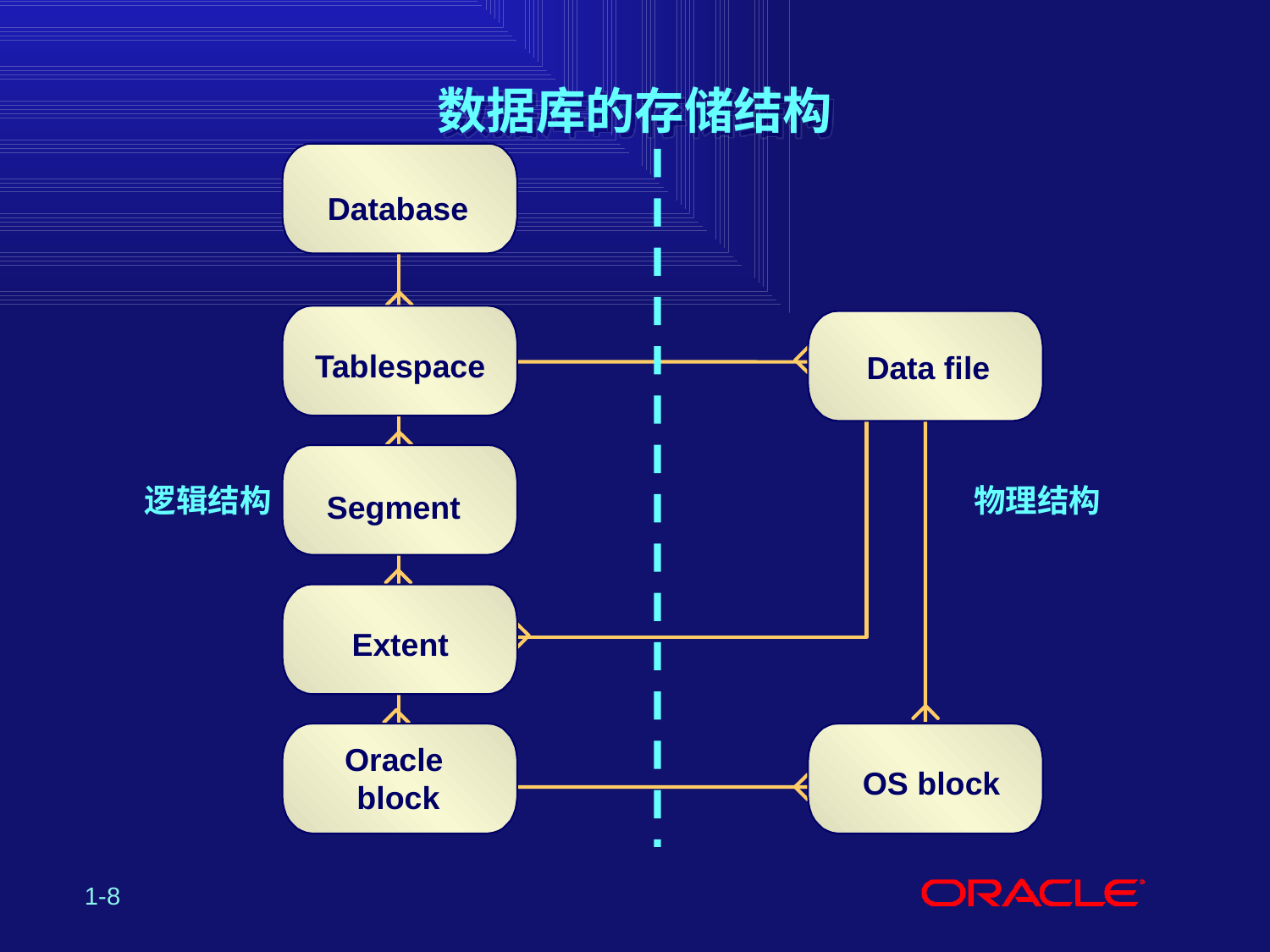

# 数据库的存储结构

Database

Tablespace
Data file

逻辑结构
物理结构
Segment

Extent

Oracle
 block
OS block